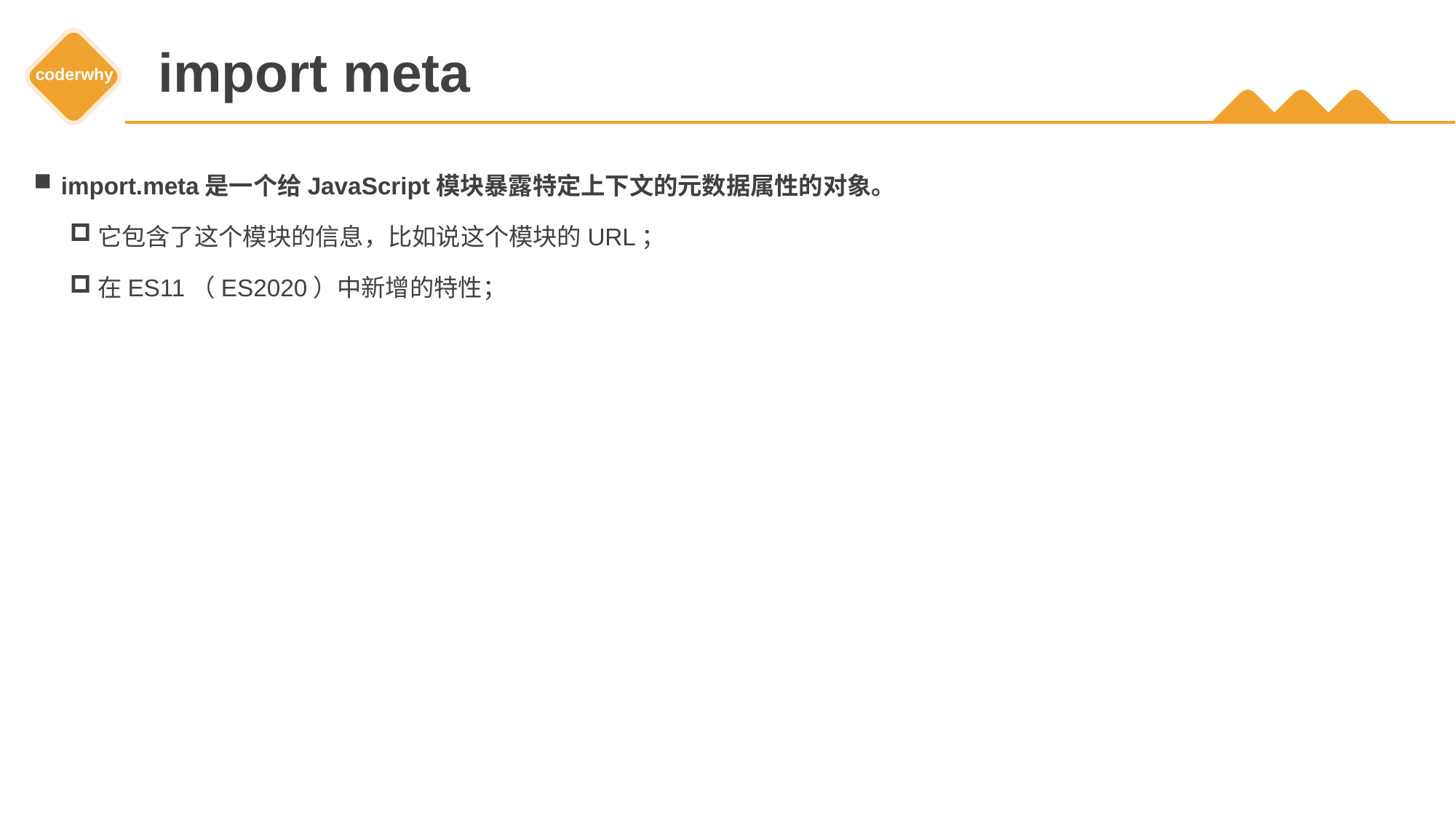

# import meta
import.meta是一个给JavaScript模块暴露特定上下文的元数据属性的对象。
它包含了这个模块的信息，比如说这个模块的URL；
在ES11（ES2020）中新增的特性；